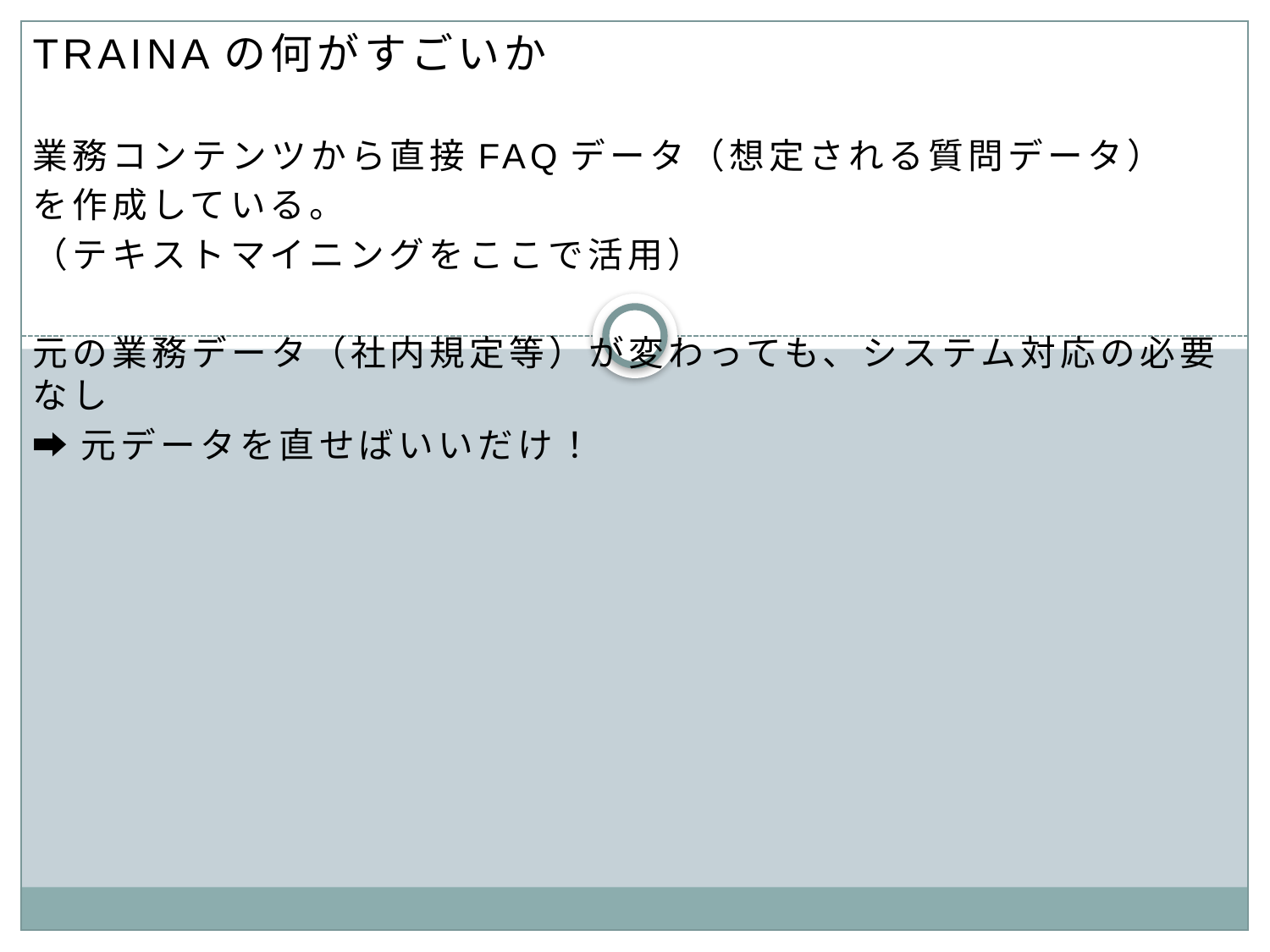

#
TRAINAの何がすごいか

業務コンテンツから直接FAQデータ（想定される質問データ）
を作成している。
（テキストマイニングをここで活用）

元の業務データ（社内規定等）が変わっても、システム対応の必要なし
➡︎元データを直せばいいだけ！